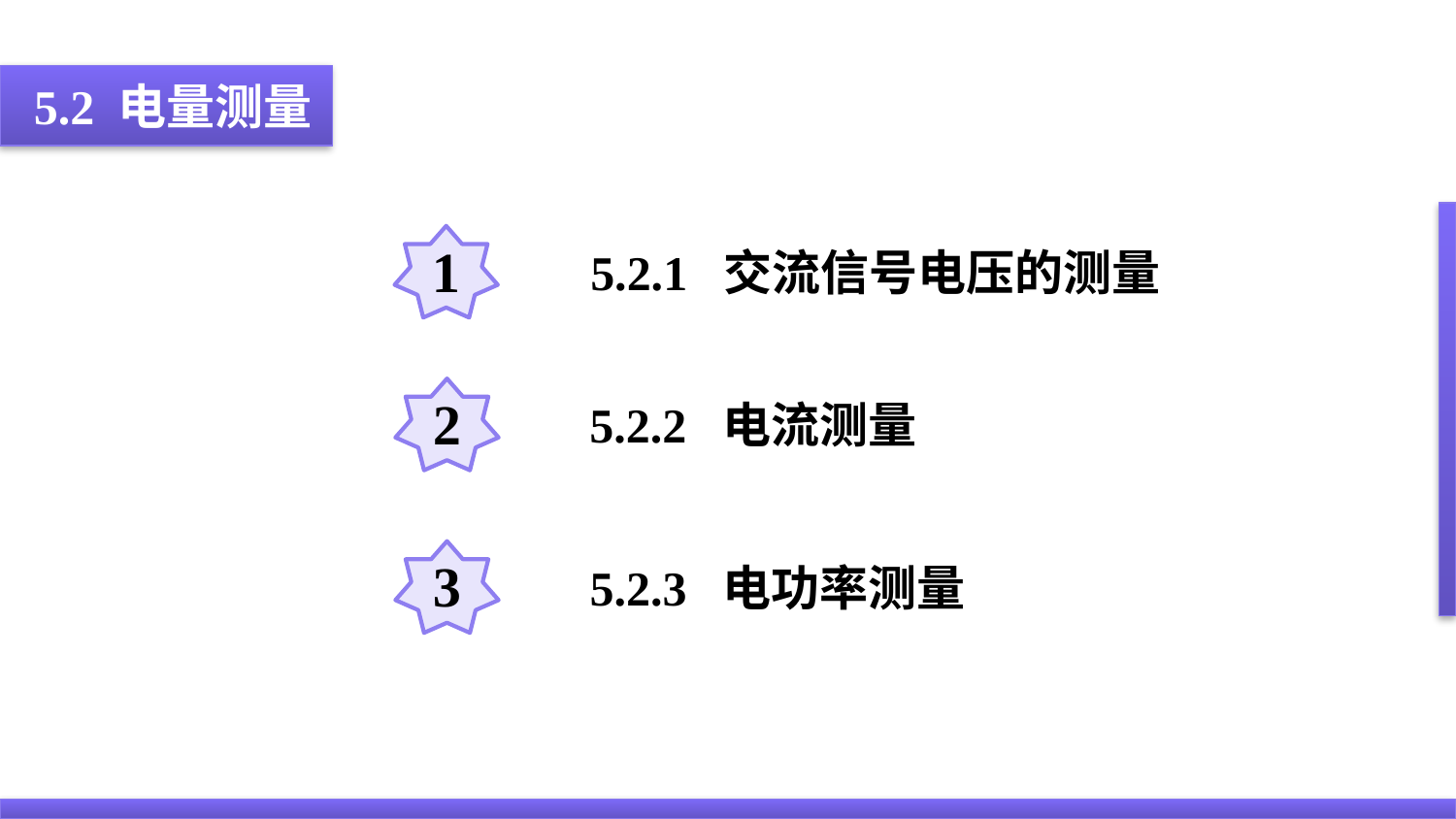

5.2 电量测量
1
5.2.1  交流信号电压的测量
2
5.2.2  电流测量
3
5.2.3  电功率测量